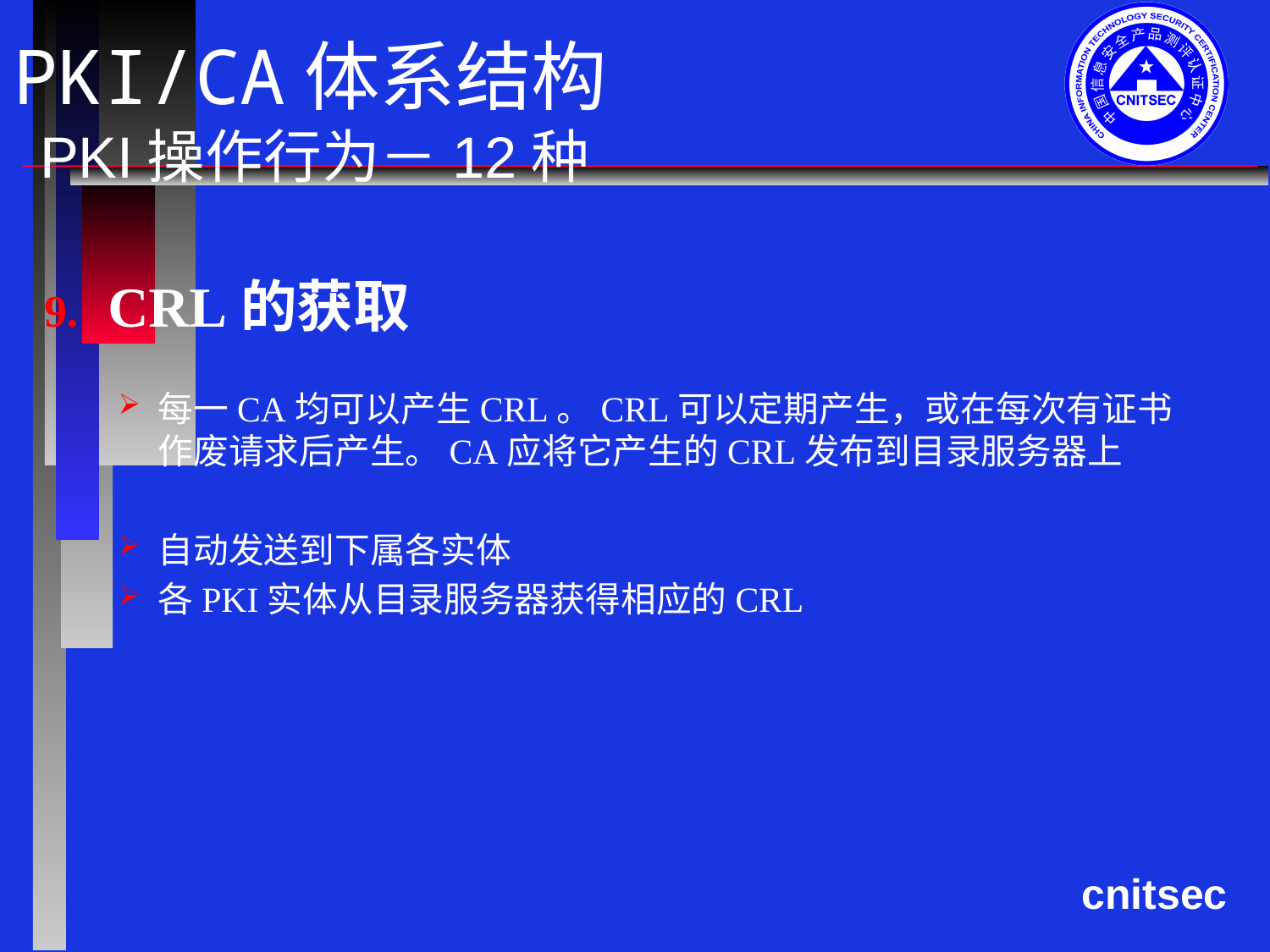

# PKI/CA体系结构 PKI操作行为－12种
CRL的获取

每一CA均可以产生CRL。CRL可以定期产生，或在每次有证书作废请求后产生。CA应将它产生的CRL发布到目录服务器上

自动发送到下属各实体
各PKI实体从目录服务器获得相应的CRL